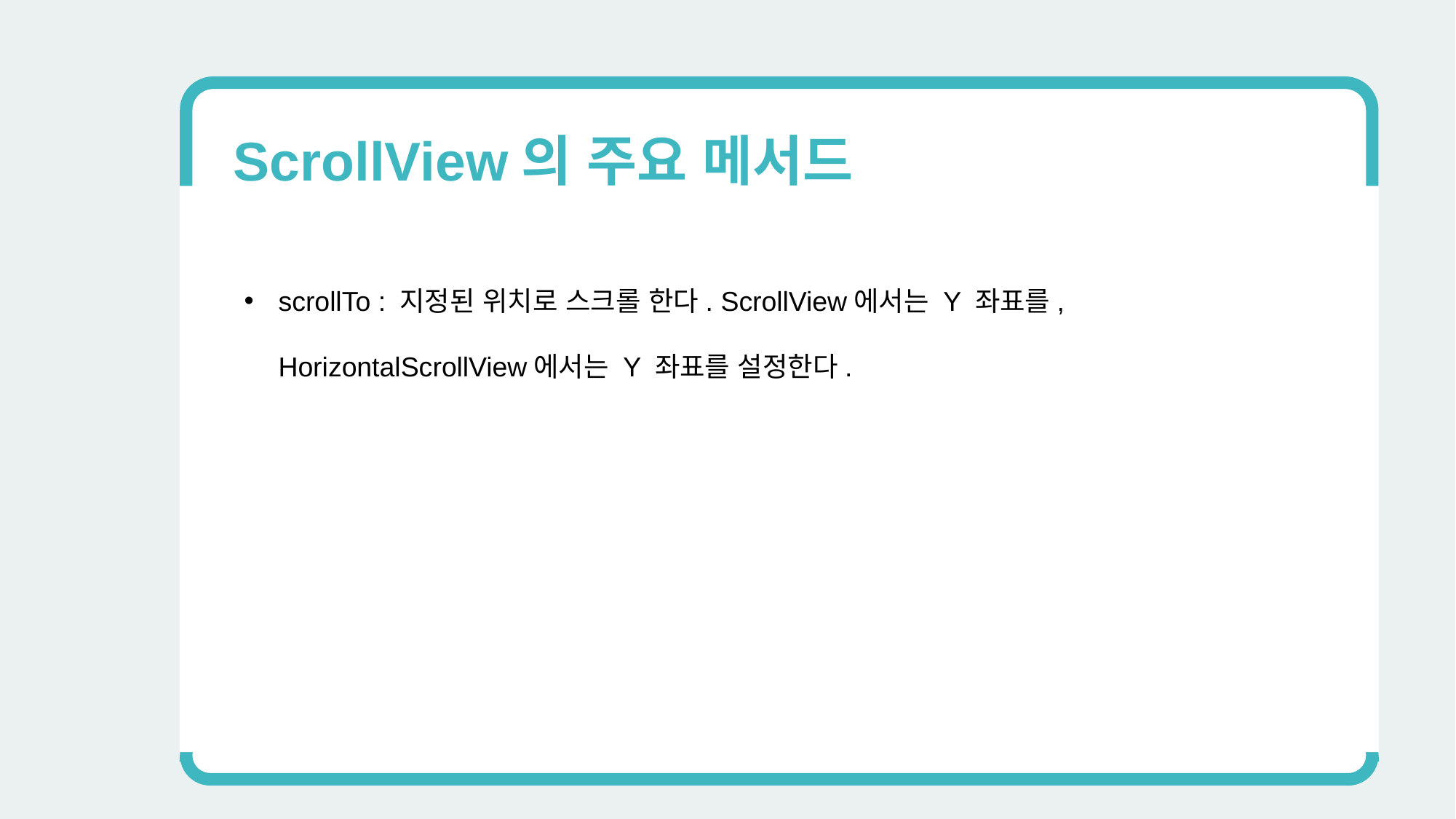

ScrollView의 주요 메서드

scrollTo : 지정된 위치로 스크롤 한다. ScrollView에서는 Y 좌표를, HorizontalScrollView에서는 Y 좌표를 설정한다.